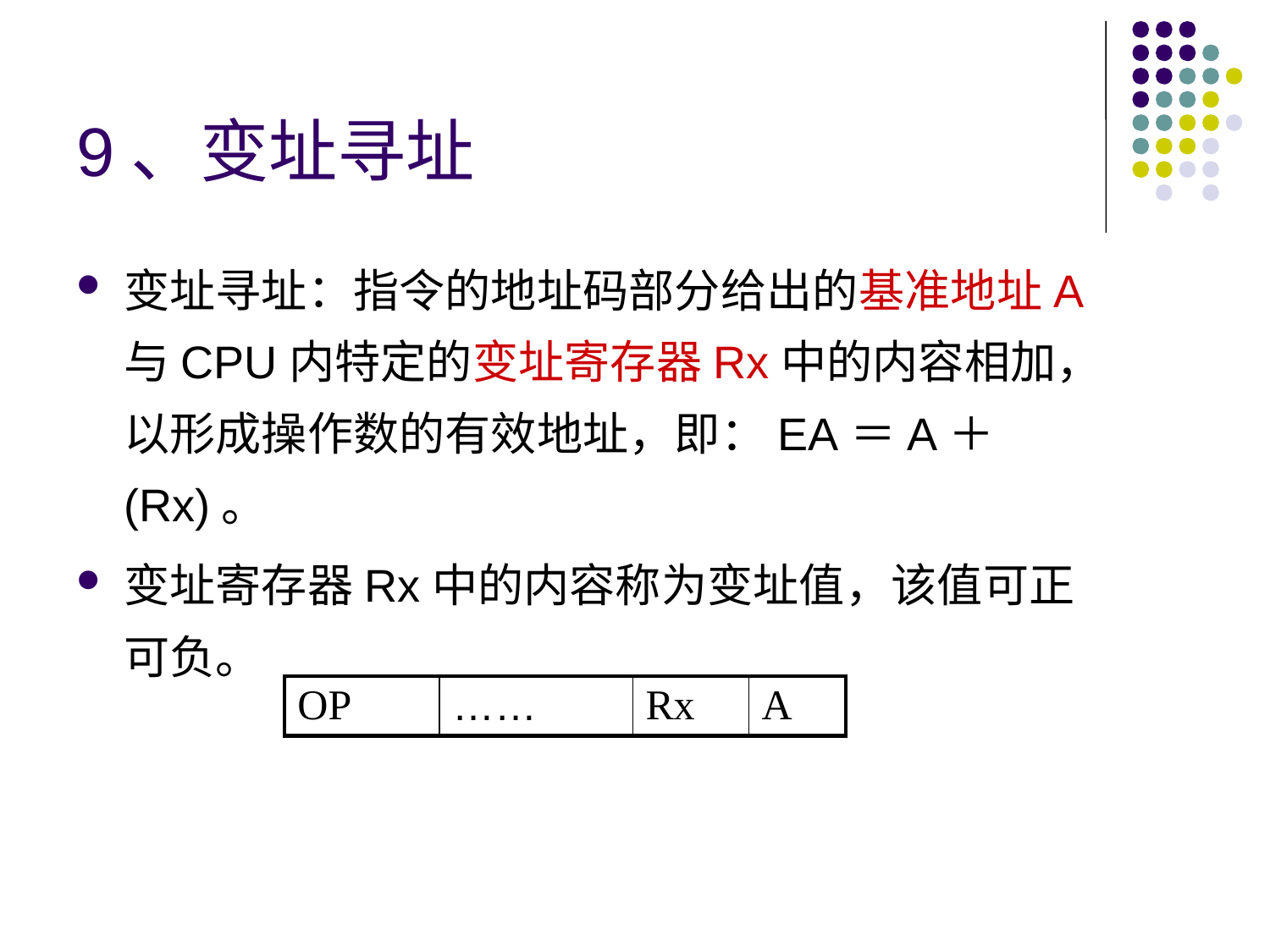

# 9、变址寻址
变址寻址：指令的地址码部分给出的基准地址A与CPU内特定的变址寄存器Rx中的内容相加，以形成操作数的有效地址，即：EA＝A＋(Rx)。
变址寄存器Rx中的内容称为变址值，该值可正可负。
| OP | …… | Rx | A |
| --- | --- | --- | --- |
22